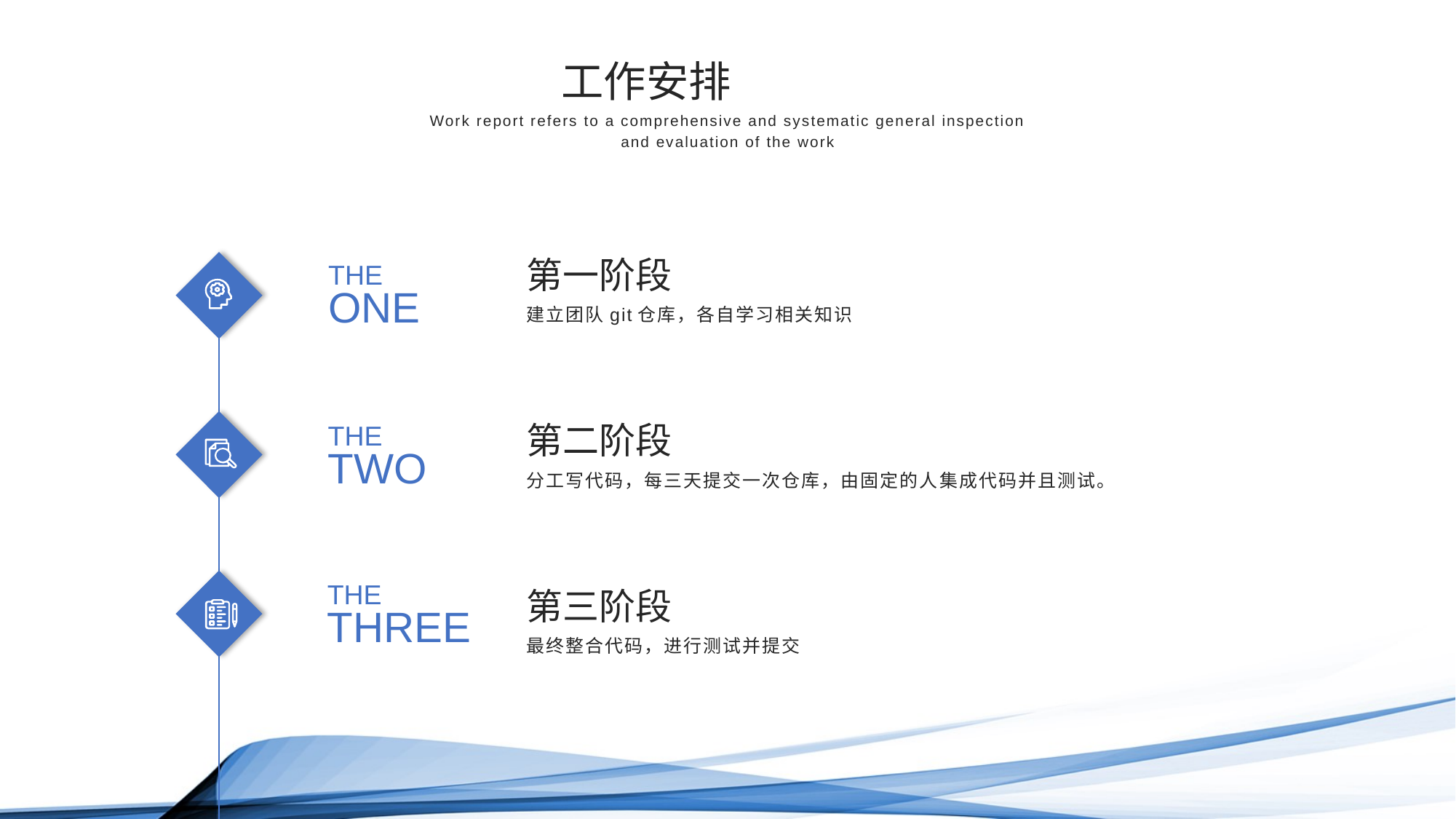

工作安排
Work report refers to a comprehensive and systematic general inspection and evaluation of the work
第一阶段
THE
ONE

建立团队git仓库，各自学习相关知识
THE
TWO

第二阶段

分工写代码，每三天提交一次仓库，由固定的人集成代码并且测试。
THE
THREE

第三阶段

最终整合代码，进行测试并提交